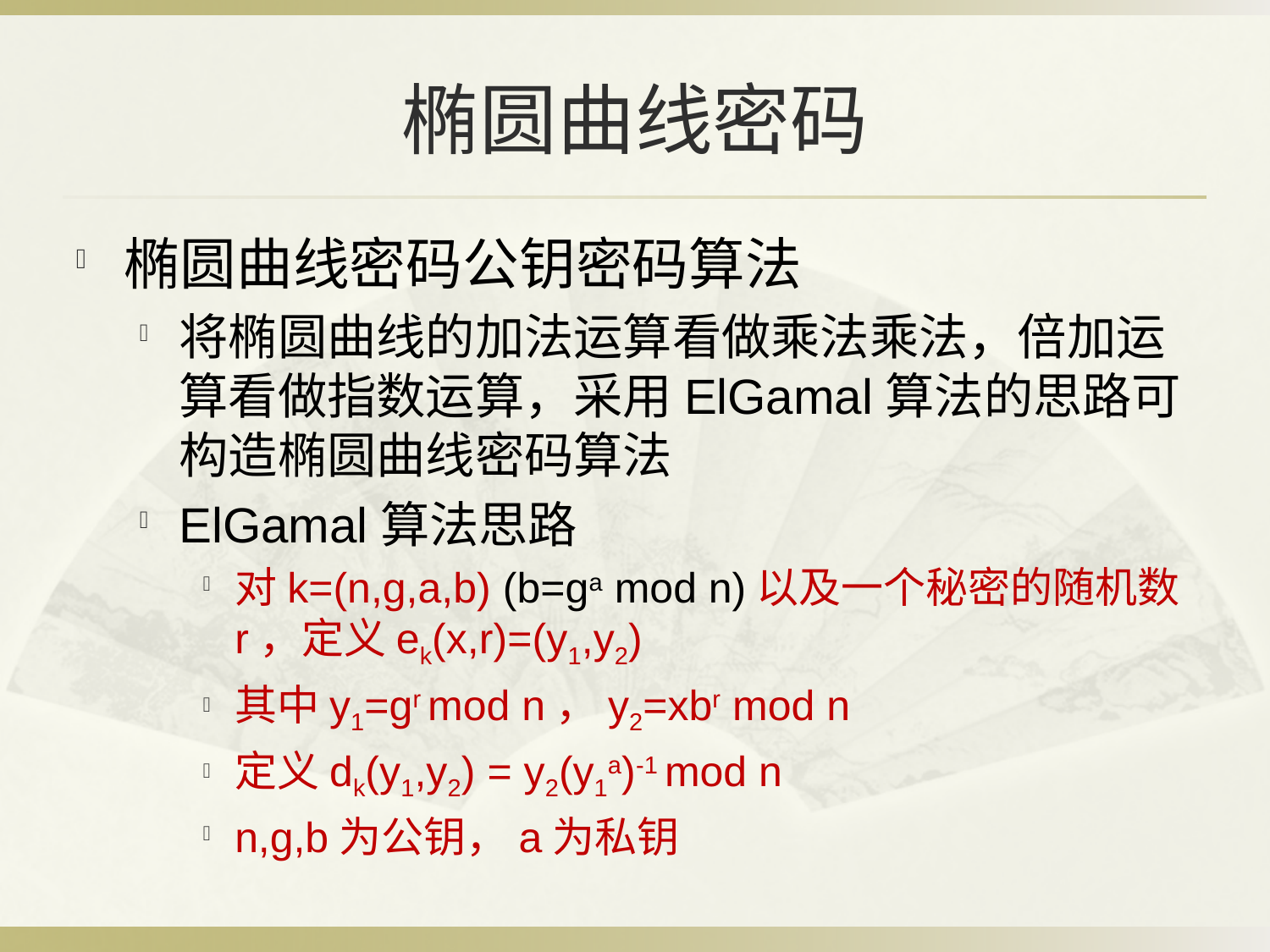

# 椭圆曲线密码
椭圆曲线密码公钥密码算法
将椭圆曲线的加法运算看做乘法乘法，倍加运算看做指数运算，采用ElGamal算法的思路可构造椭圆曲线密码算法
ElGamal算法思路
对k=(n,g,a,b) (b=ga mod n)以及一个秘密的随机数r，定义ek(x,r)=(y1,y2)
其中y1=gr mod n，y2=xbr mod n
定义dk(y1,y2) = y2(y1a)-1 mod n
n,g,b为公钥，a为私钥